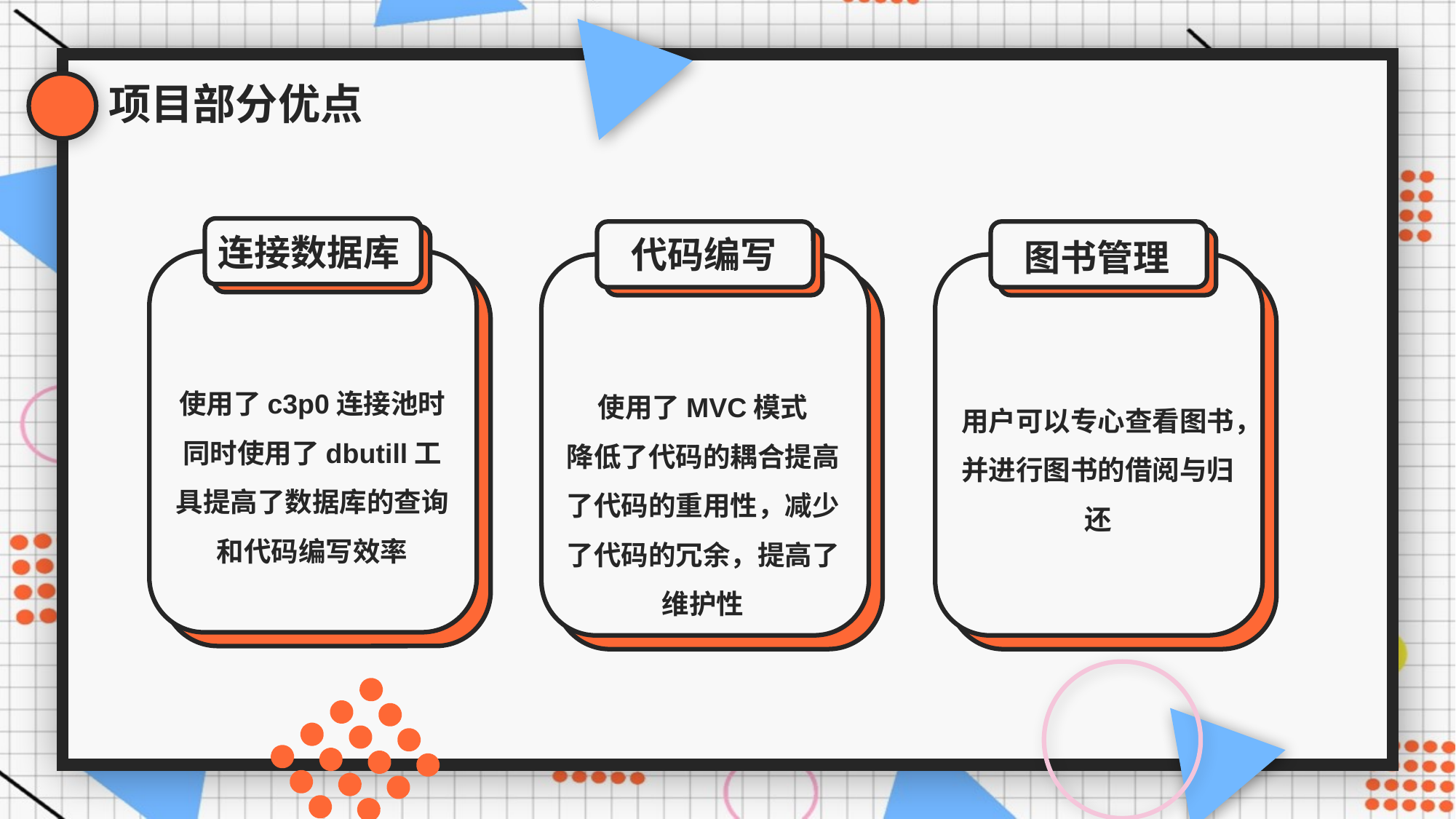

项目部分优点

连接数据库
代码编写
图书管理

用户可以专心查看图书，并进行图书的借阅与归还
使用了c3p0连接池时
同时使用了dbutill工具提高了数据库的查询和代码编写效率
使用了MVC模式
降低了代码的耦合提高了代码的重用性，减少了代码的冗余，提高了维护性